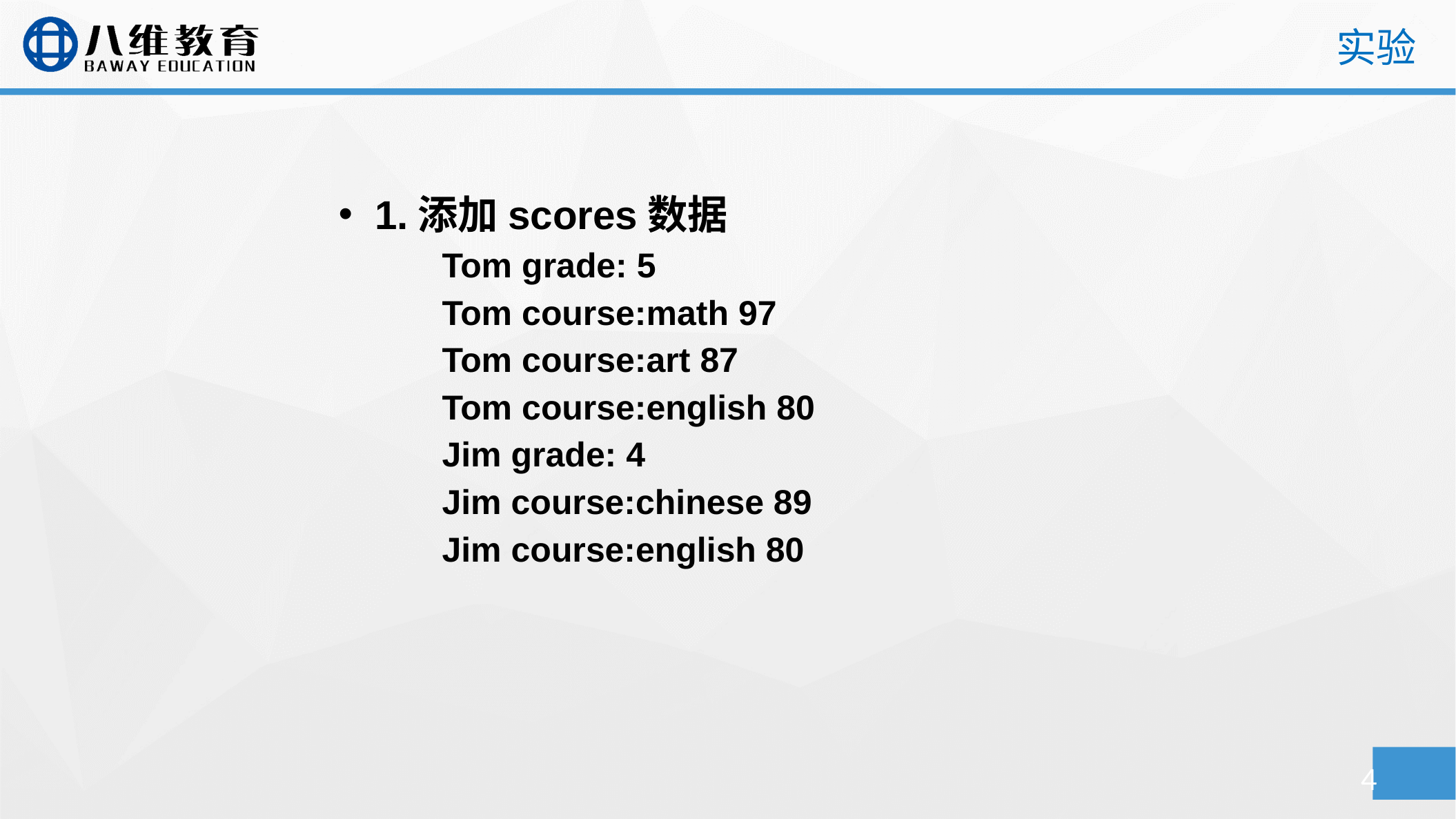

实验
1.添加scores数据
Tom grade: 5
Tom course:math 97
Tom course:art 87
Tom course:english 80
Jim grade: 4
Jim course:chinese 89
Jim course:english 80